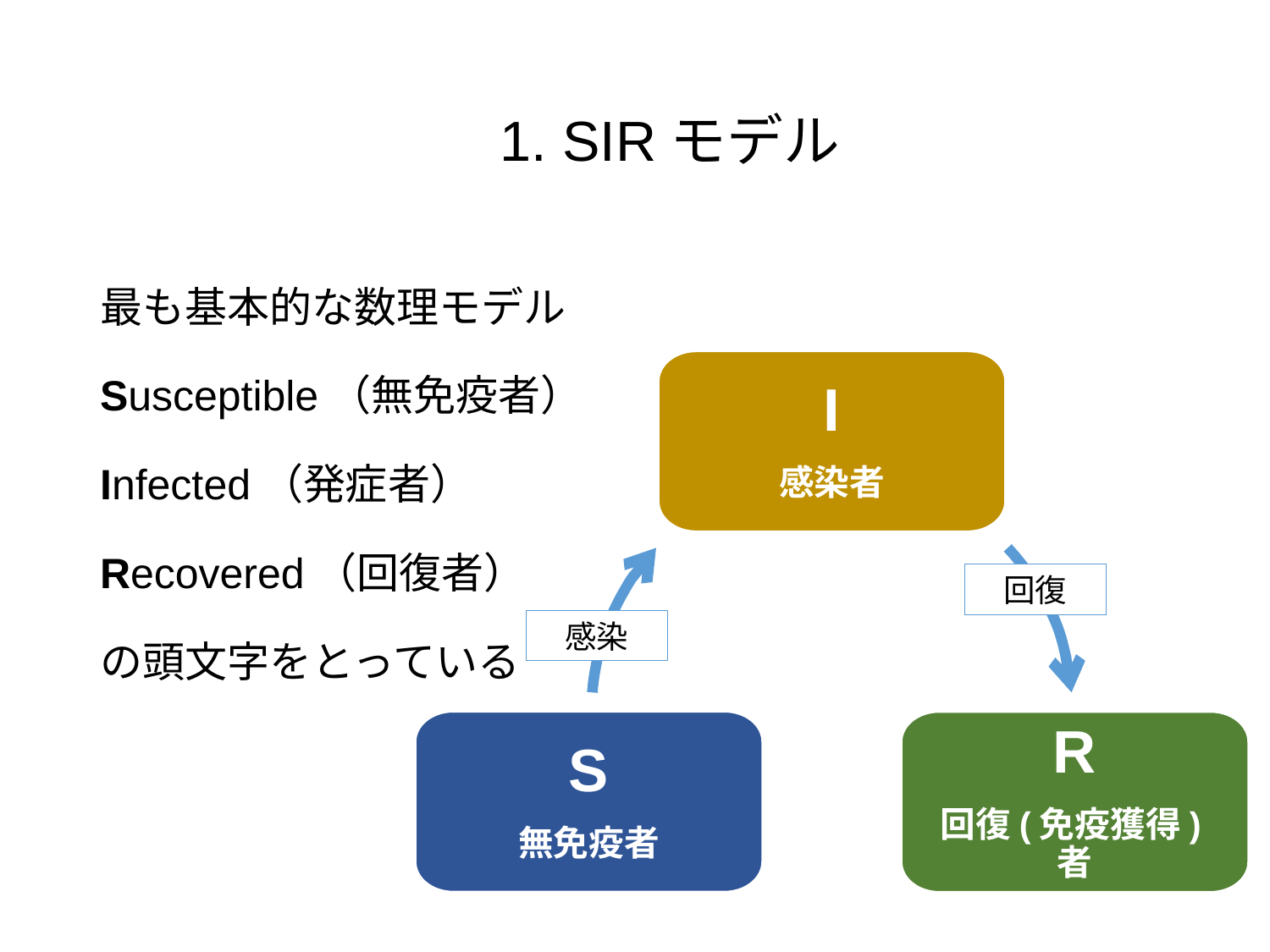

# 1. SIRモデル
最も基本的な数理モデル
Susceptible（無免疫者）
Infected（発症者）
Recovered（回復者）
の頭文字をとっている
I
感染者

S
無免疫者
R
回復(免疫獲得)者
回復
感染